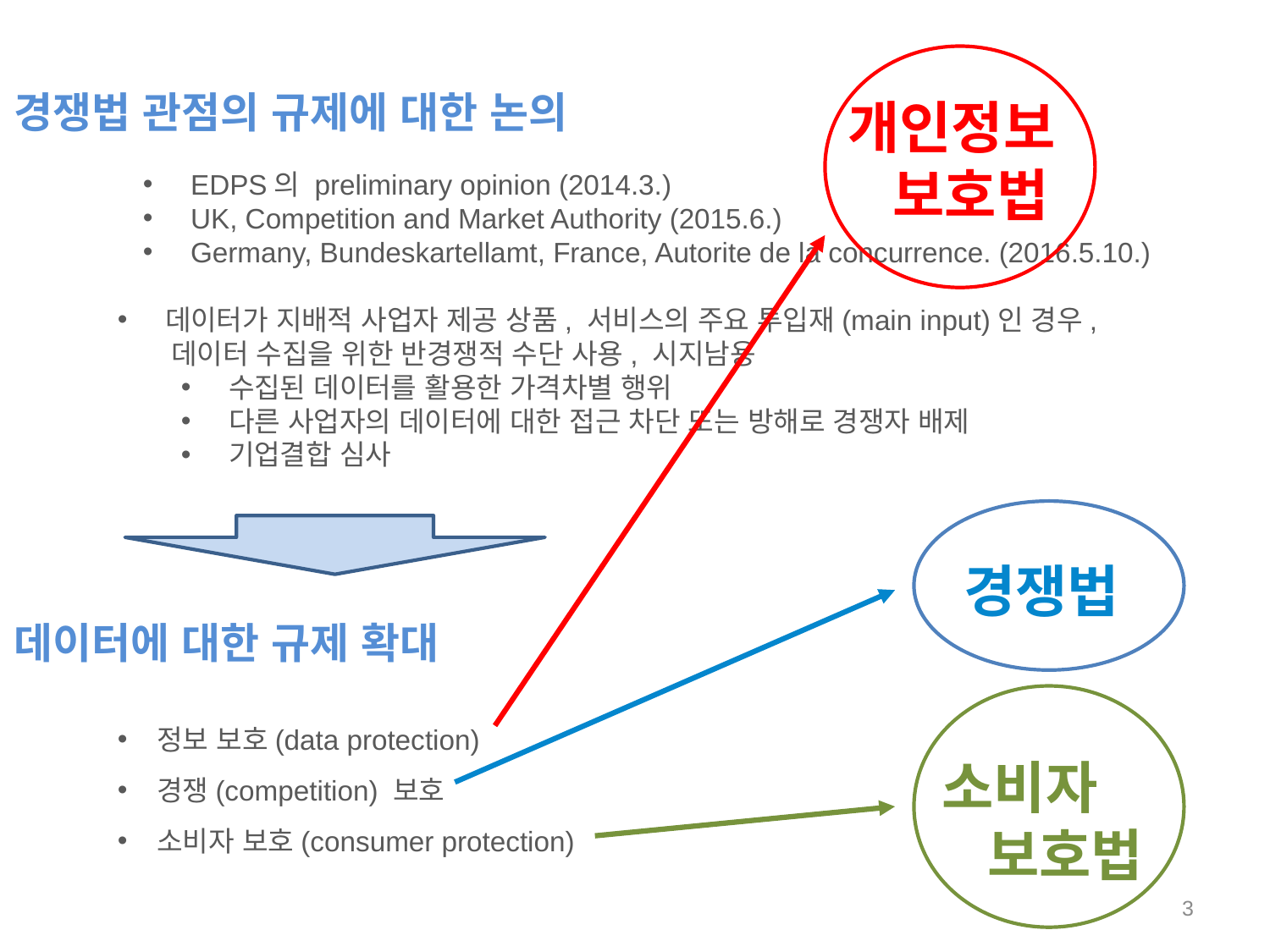

경쟁법 관점의 규제에 대한 논의
개인정보
  보호법
EDPS의 preliminary opinion (2014.3.)
UK, Competition and Market Authority (2015.6.)
Germany, Bundeskartellamt, France, Autorite de la concurrence. (2016.5.10.)

데이터가 지배적 사업자 제공 상품, 서비스의 주요 투입재(main input)인 경우,
      데이터 수집을 위한 반경쟁적 수단 사용, 시지남용
수집된 데이터를 활용한 가격차별 행위
다른 사업자의 데이터에 대한 접근 차단 또는 방해로 경쟁자 배제
기업결합 심사

경쟁법
데이터에 대한 규제 확대

정보 보호(data protection)
경쟁(competition) 보호
소비자 보호(consumer protection)
소비자
  보호법
3